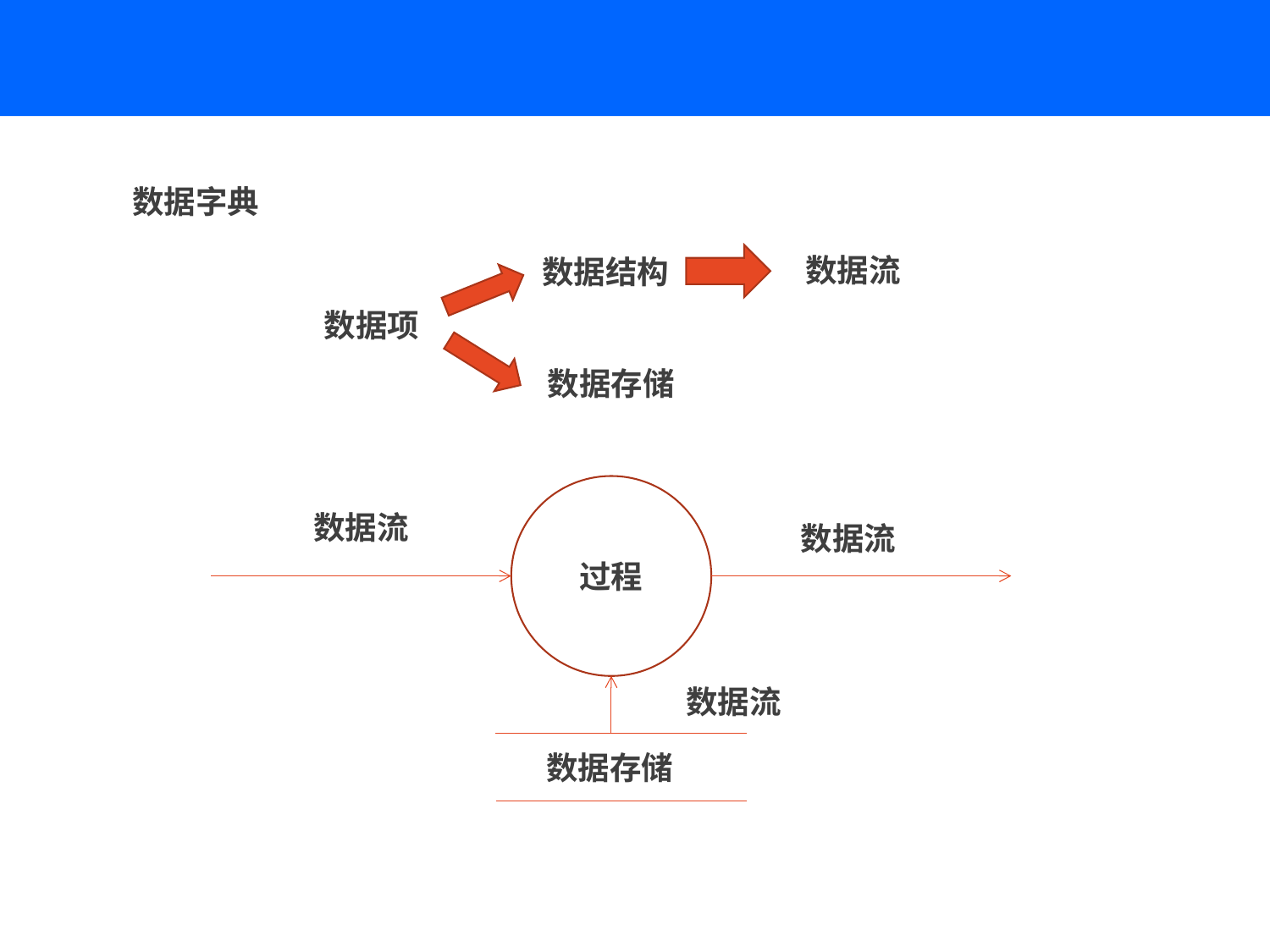

#
数据字典
数据流

数据结构

数据项

数据存储
过程
数据流
数据流
数据流
数据存储